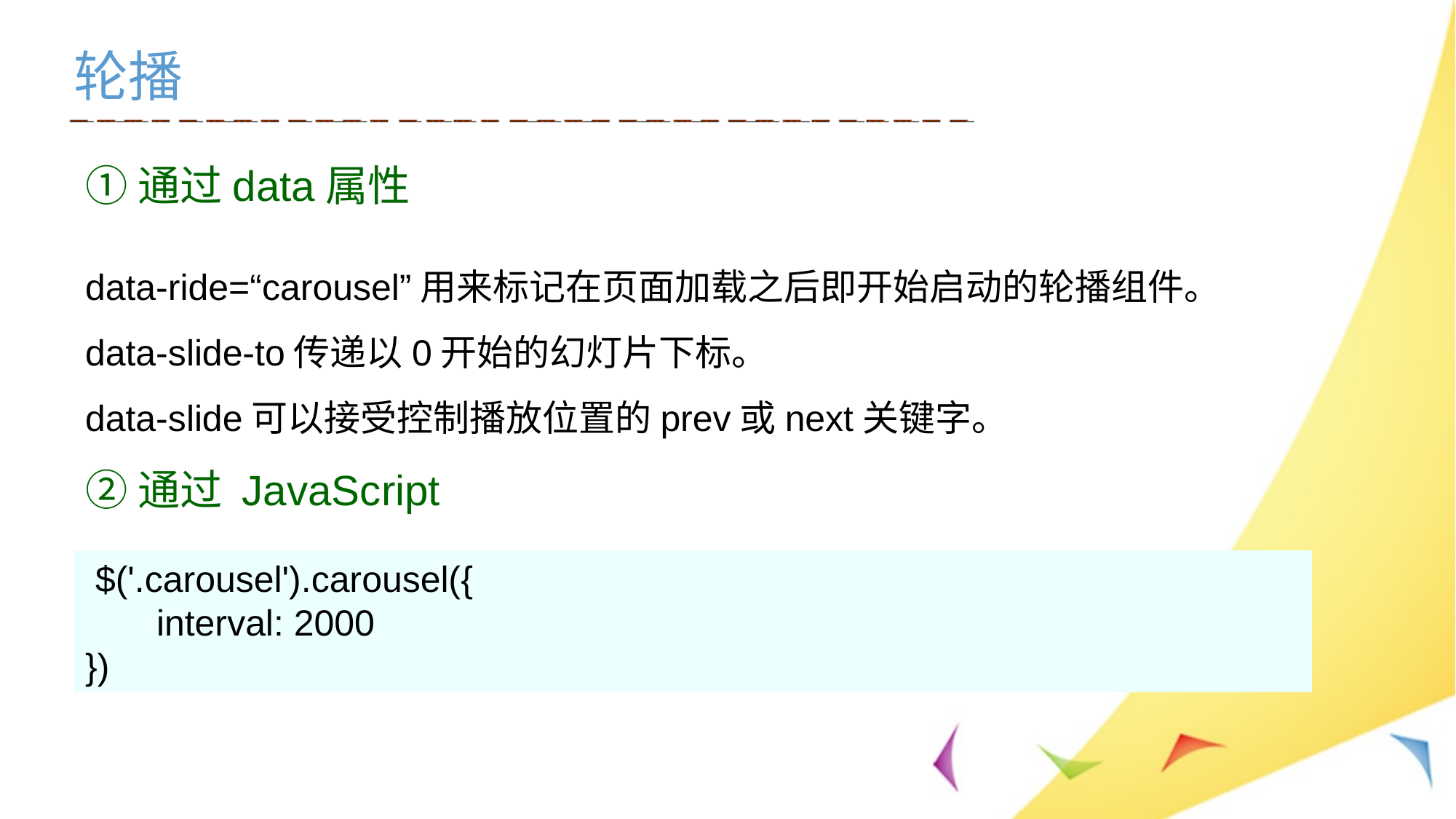

轮播
①通过data属性
data-ride=“carousel”用来标记在页面加载之后即开始启动的轮播组件。
data-slide-to传递以0开始的幻灯片下标。
data-slide可以接受控制播放位置的prev或next关键字。
②通过 JavaScript
 $('.carousel').carousel({
       interval: 2000
})